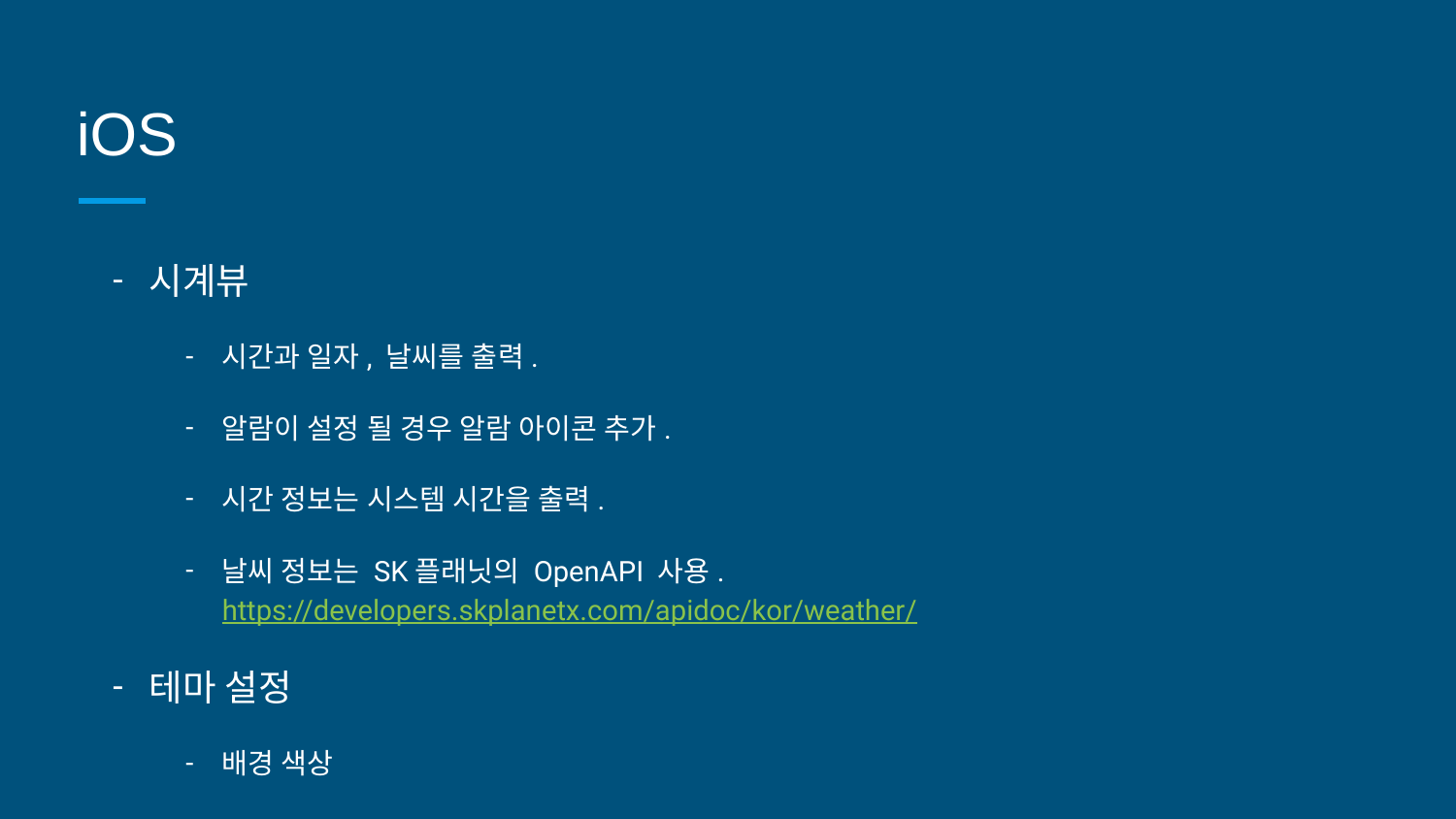

# iOS
시계뷰
시간과 일자, 날씨를 출력.
알람이 설정 될 경우 알람 아이콘 추가.
시간 정보는 시스템 시간을 출력.
날씨 정보는 SK플래닛의 OpenAPI 사용. https://developers.skplanetx.com/apidoc/kor/weather/
테마 설정
배경 색상
시간 출력 방식 + 날씨 출력 여부